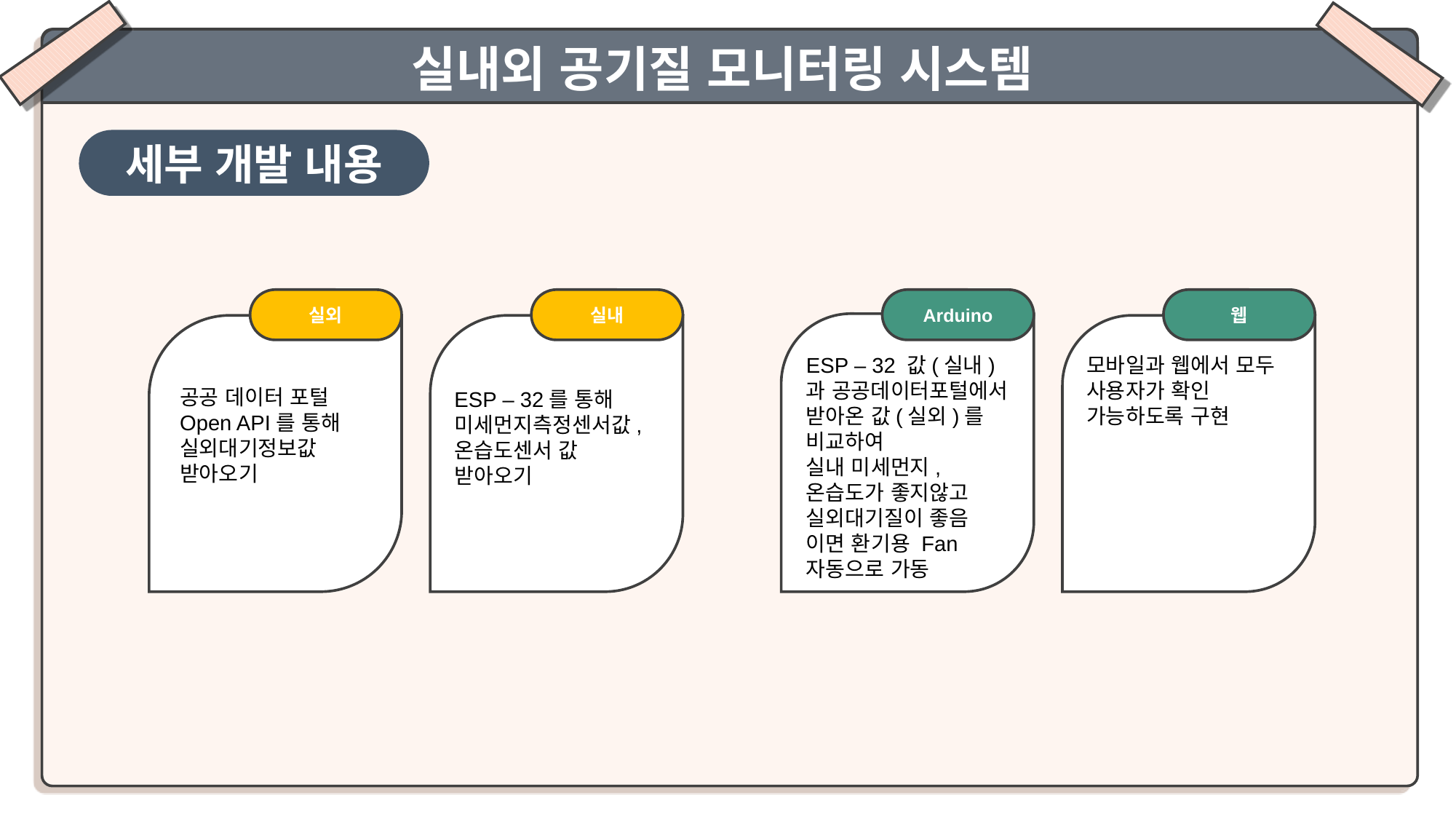

실내외 공기질 모니터링 시스템
세부 개발 내용
실외
실내
Arduino
웹

ㅇㅇ공

ESP – 32 값(실내)과 공공데이터포털에서 받아온 값(실외)를 비교하여
실내 미세먼지,온습도가 좋지않고 실외대기질이 좋음 이면 환기용 Fan 자동으로 가동
모바일과 웹에서 모두 사용자가 확인 가능하도록 구현
공공 데이터 포털
Open API를 통해 실외대기정보값 받아오기
ESP – 32를 통해
미세먼지측정센서값,
온습도센서 값 받아오기